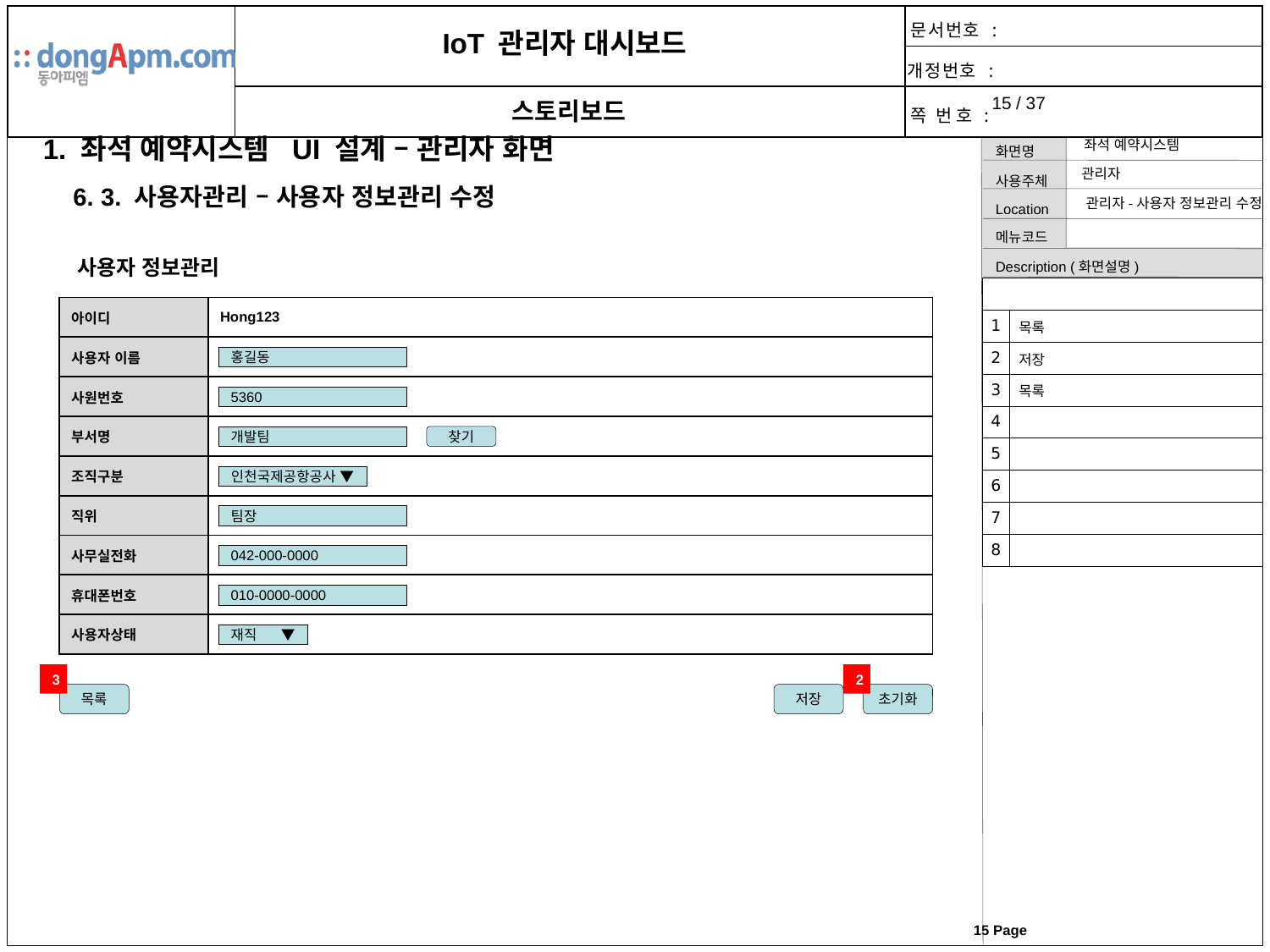

1. 좌석 예약시스템  UI 설계 – 관리자 화면
좌석 예약시스템
관리자
6. 3. 사용자관리 – 사용자 정보관리 수정
관리자-사용자 정보관리 수정
사용자 정보관리
|  |  |
| --- | --- |
| 1 | 목록 |
| 2 | 저장 |
| 3 | 목록 |
| 4 |  |
| 5 |  |
| 6 |  |
| 7 |  |
| 8 |  |
| 아이디 | Hong123 |
| --- | --- |
| 사용자 이름 | 홍길동 |
| 사원번호 | 5360 |
| 부서명 | 개발팀 |
| 조직구분 |  |
| 직위 |  |
| 사무실전화 | 042-000-0000 |
| 휴대폰번호 | 010-0000-0000 |
| 사용자상태 | 재직 |
홍길동
5360
개발팀
찾기
인천국제공항공사 ▼
팀장
042-000-0000
010-0000-0000
재직      ▼
3
2
목록
저장
초기화